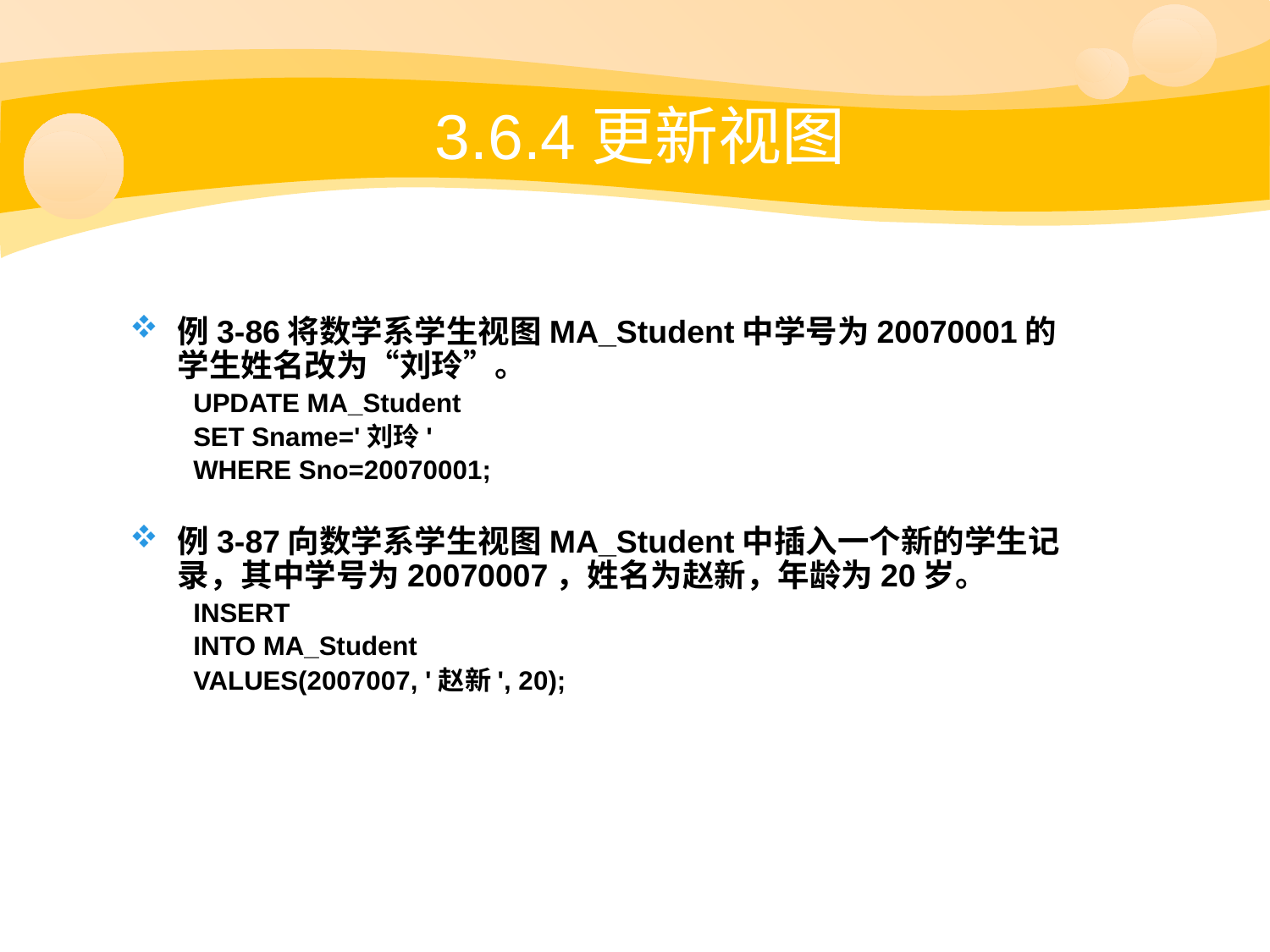

# 3.6.4更新视图
例3-86将数学系学生视图MA_Student中学号为20070001的学生姓名改为“刘玲”。
UPDATE MA_Student
SET Sname='刘玲'
WHERE Sno=20070001;

例3-87向数学系学生视图MA_Student中插入一个新的学生记录，其中学号为20070007，姓名为赵新，年龄为20岁。
INSERT
INTO MA_Student
VALUES(2007007, '赵新', 20);